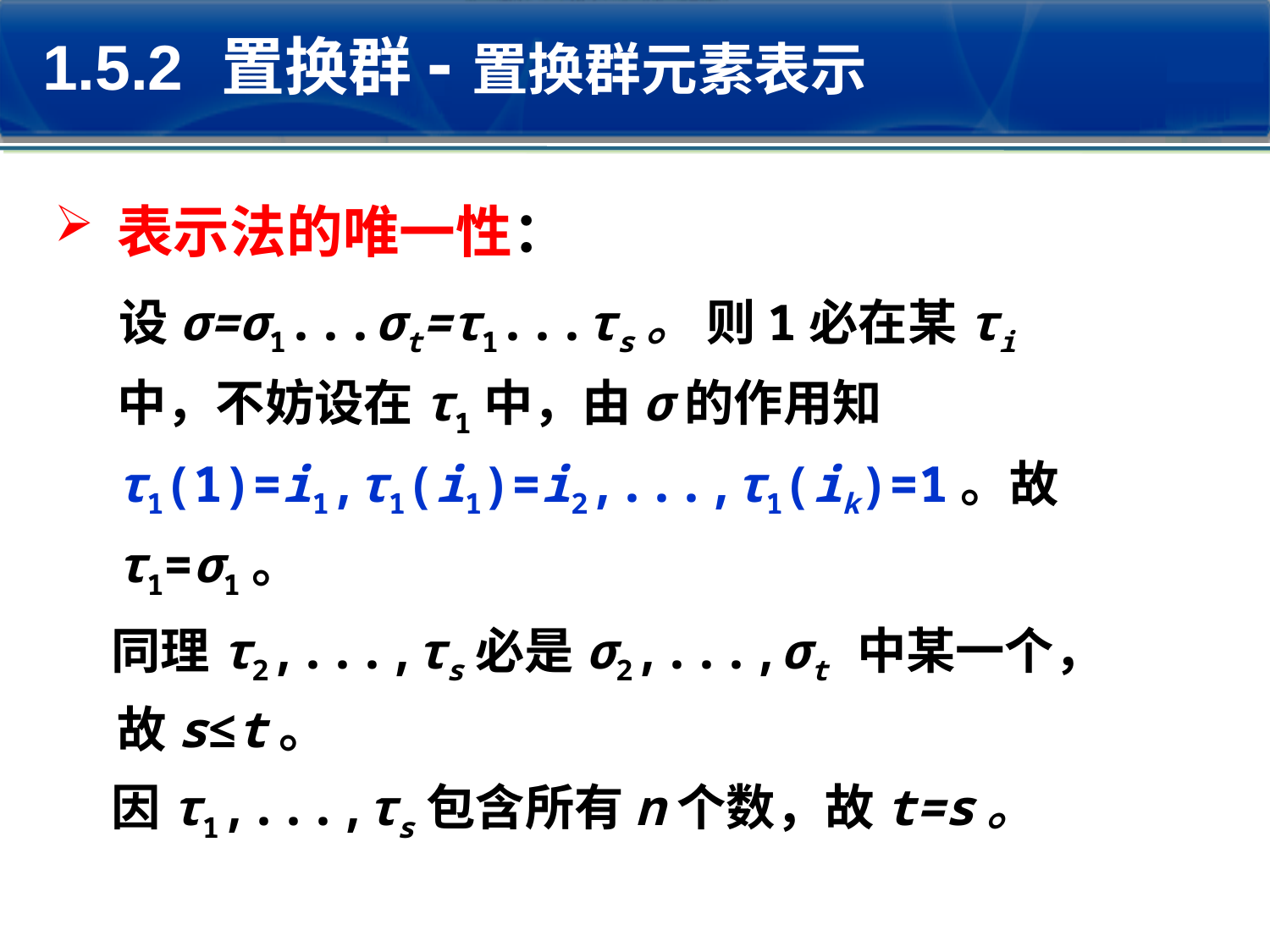

1.5.2 置换群-置换群元素表示
表示法的唯一性：
    设σ=σ1...σt=τ1...τs。 则1必在某τi中，不妨设在τ1中，由σ的作用知τ1(1)=i1,τ1(i1)=i2,...,τ1(ik)=1。故τ1=σ1。
    同理τ2,...,τs必是σ2,...,σt 中某一个，故s≤t。
    因τ1,...,τs包含所有n个数，故t=s。